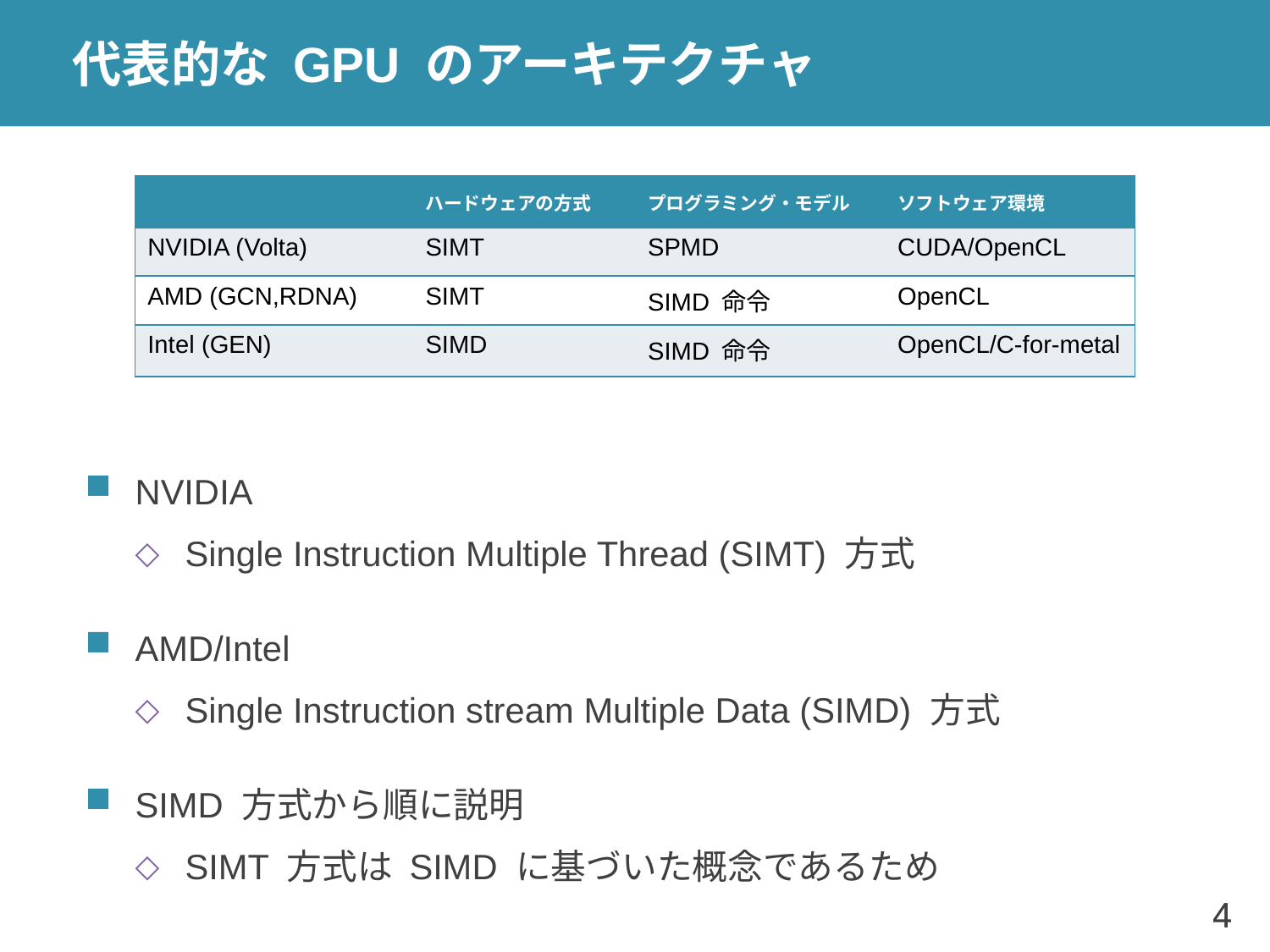

# 代表的な GPU のアーキテクチャ
|  | ハードウェアの方式 | プログラミング・モデル | ソフトウェア環境 |
| --- | --- | --- | --- |
| NVIDIA (Volta) | SIMT | SPMD | CUDA/OpenCL |
| AMD (GCN,RDNA) | SIMT | SIMD 命令 | OpenCL |
| Intel (GEN) | SIMD | SIMD 命令 | OpenCL/C-for-metal |
NVIDIA
Single Instruction Multiple Thread (SIMT) 方式
AMD/Intel
Single Instruction stream Multiple Data (SIMD) 方式
SIMD 方式から順に説明
SIMT 方式は SIMD に基づいた概念であるため